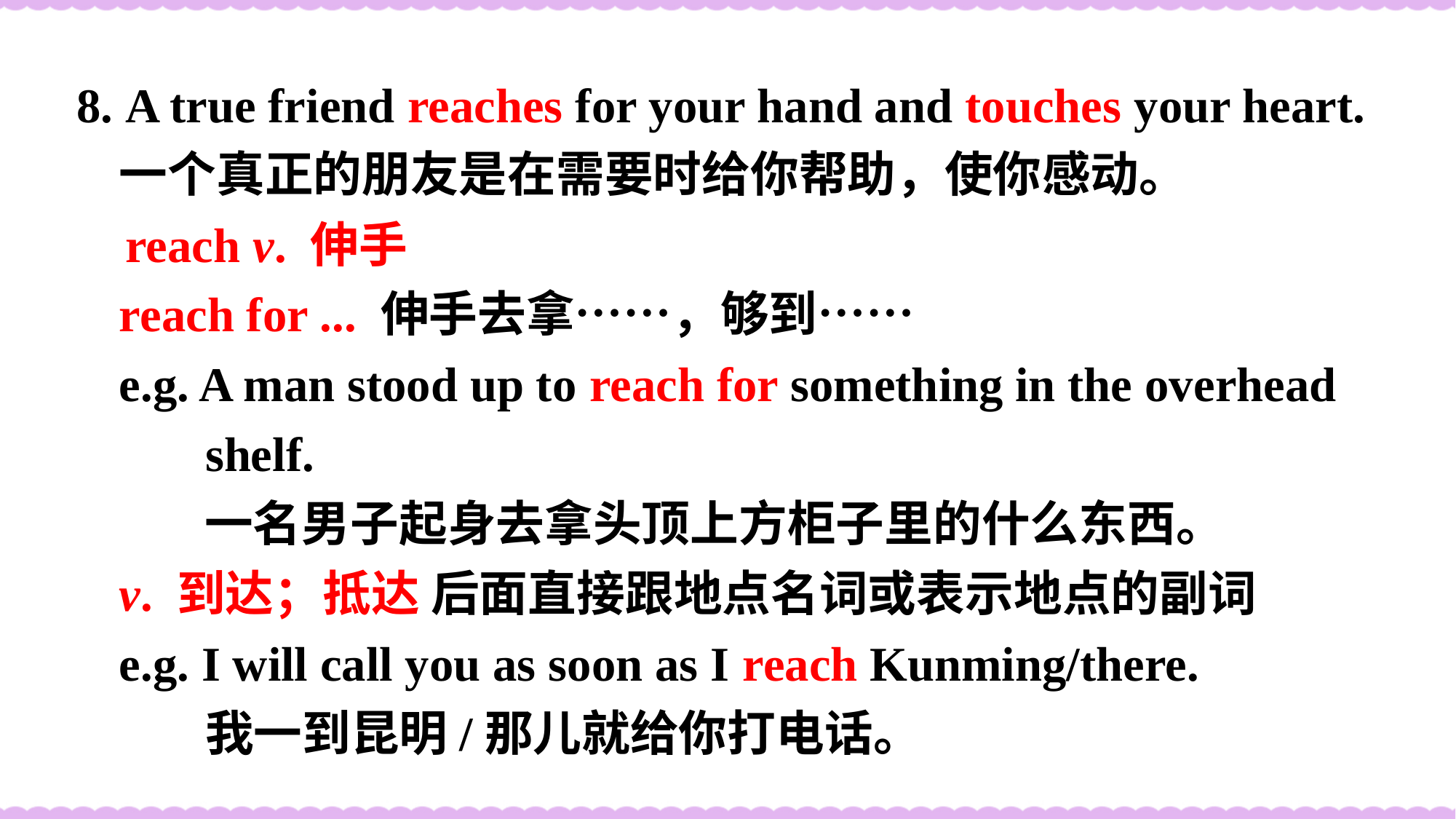

8. A true friend reaches for your hand and touches your heart.
一个真正的朋友是在需要时给你帮助，使你感动。
    reach v. 伸手
reach for ... 伸手去拿……，够到……
e.g. A man stood up to reach for something in the overhead shelf.
一名男子起身去拿头顶上方柜子里的什么东西。
v. 到达；抵达 后面直接跟地点名词或表示地点的副词
e.g. I will call you as soon as I reach Kunming/there.
我一到昆明/那儿就给你打电话。